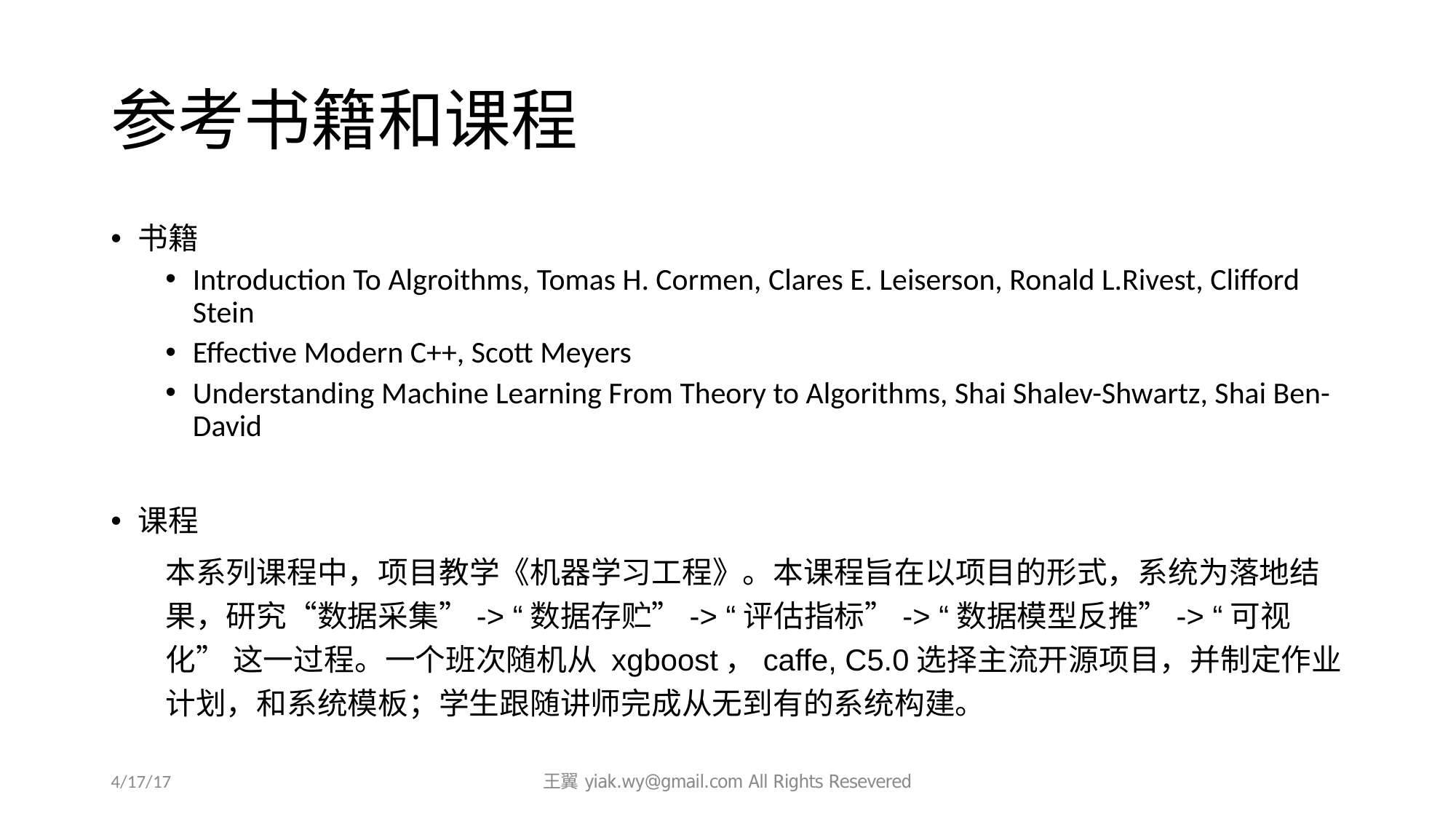

# 参考书籍和课程
书籍
Introduction To Algroithms, Tomas H. Cormen, Clares E. Leiserson, Ronald L.Rivest, Clifford Stein
Effective Modern C++, Scott Meyers
Understanding Machine Learning From Theory to Algorithms, Shai Shalev-Shwartz, Shai Ben-David

课程
本系列课程中，项目教学《机器学习工程》。本课程旨在以项目的形式，系统为落地结果，研究“数据采集”-> “数据存贮”-> “评估指标”-> “数据模型反推”-> “可视化” 这一过程。一个班次随机从 xgboost，caffe, C5.0选择主流开源项目，并制定作业计划，和系统模板；学生跟随讲师完成从无到有的系统构建。

4/17/17
王翼 yiak.wy@gmail.com All Rights Resevered